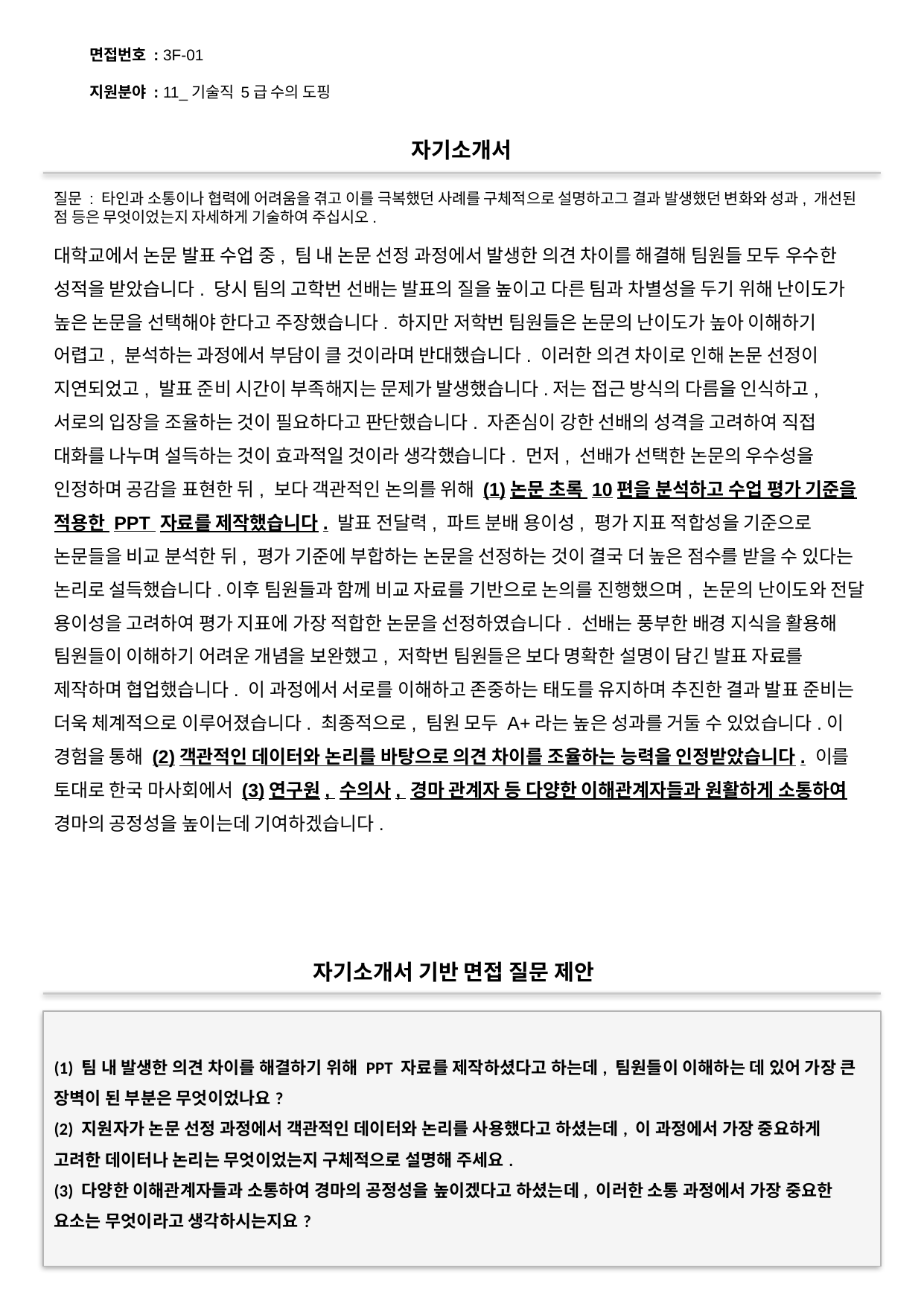

면접번호 : 3F-01

지원분야 : 11_기술직 5급 수의 도핑
#

자기소개서

질문 : 타인과 소통이나 협력에 어려움을 겪고 이를 극복했던 사례를 구체적으로 설명하고그 결과 발생했던 변화와 성과, 개선된 점 등은 무엇이었는지 자세하게 기술하여 주십시오.

대학교에서 논문 발표 수업 중, 팀 내 논문 선정 과정에서 발생한 의견 차이를 해결해 팀원들 모두 우수한 성적을 받았습니다. 당시 팀의 고학번 선배는 발표의 질을 높이고 다른 팀과 차별성을 두기 위해 난이도가 높은 논문을 선택해야 한다고 주장했습니다. 하지만 저학번 팀원들은 논문의 난이도가 높아 이해하기 어렵고, 분석하는 과정에서 부담이 클 것이라며 반대했습니다. 이러한 의견 차이로 인해 논문 선정이 지연되었고, 발표 준비 시간이 부족해지는 문제가 발생했습니다.저는 접근 방식의 다름을 인식하고, 서로의 입장을 조율하는 것이 필요하다고 판단했습니다. 자존심이 강한 선배의 성격을 고려하여 직접 대화를 나누며 설득하는 것이 효과적일 것이라 생각했습니다. 먼저, 선배가 선택한 논문의 우수성을 인정하며 공감을 표현한 뒤, 보다 객관적인 논의를 위해 (1)논문 초록 10편을 분석하고 수업 평가 기준을 적용한 PPT 자료를 제작했습니다. 발표 전달력, 파트 분배 용이성, 평가 지표 적합성을 기준으로 논문들을 비교 분석한 뒤, 평가 기준에 부합하는 논문을 선정하는 것이 결국 더 높은 점수를 받을 수 있다는 논리로 설득했습니다.이후 팀원들과 함께 비교 자료를 기반으로 논의를 진행했으며, 논문의 난이도와 전달 용이성을 고려하여 평가 지표에 가장 적합한 논문을 선정하였습니다. 선배는 풍부한 배경 지식을 활용해 팀원들이 이해하기 어려운 개념을 보완했고, 저학번 팀원들은 보다 명확한 설명이 담긴 발표 자료를 제작하며 협업했습니다. 이 과정에서 서로를 이해하고 존중하는 태도를 유지하며 추진한 결과 발표 준비는 더욱 체계적으로 이루어졌습니다. 최종적으로, 팀원 모두 A+라는 높은 성과를 거둘 수 있었습니다.이 경험을 통해 (2)객관적인 데이터와 논리를 바탕으로 의견 차이를 조율하는 능력을 인정받았습니다. 이를 토대로 한국 마사회에서 (3)연구원, 수의사, 경마 관계자 등 다양한 이해관계자들과 원활하게 소통하여 경마의 공정성을 높이는데 기여하겠습니다.

자기소개서 기반 면접 질문 제안

(1) 팀 내 발생한 의견 차이를 해결하기 위해 PPT 자료를 제작하셨다고 하는데, 팀원들이 이해하는 데 있어 가장 큰 장벽이 된 부분은 무엇이었나요?
(2) 지원자가 논문 선정 과정에서 객관적인 데이터와 논리를 사용했다고 하셨는데, 이 과정에서 가장 중요하게 고려한 데이터나 논리는 무엇이었는지 구체적으로 설명해 주세요.
(3) 다양한 이해관계자들과 소통하여 경마의 공정성을 높이겠다고 하셨는데, 이러한 소통 과정에서 가장 중요한 요소는 무엇이라고 생각하시는지요?